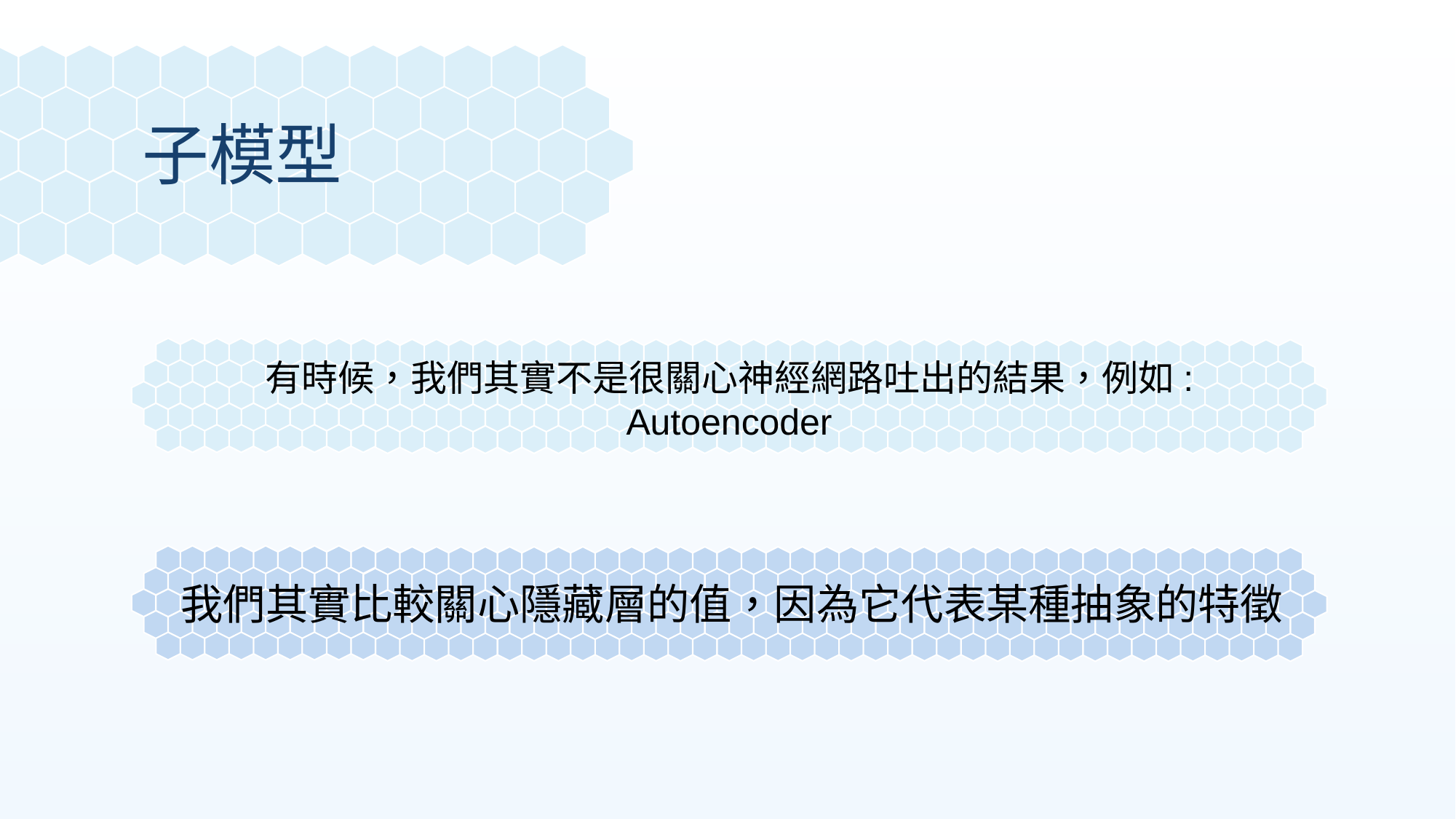

子模型

有時候，我們其實不是很關心神經網路吐出的結果，例如: Autoencoder

我們其實比較關心隱藏層的值，因為它代表某種抽象的特徵